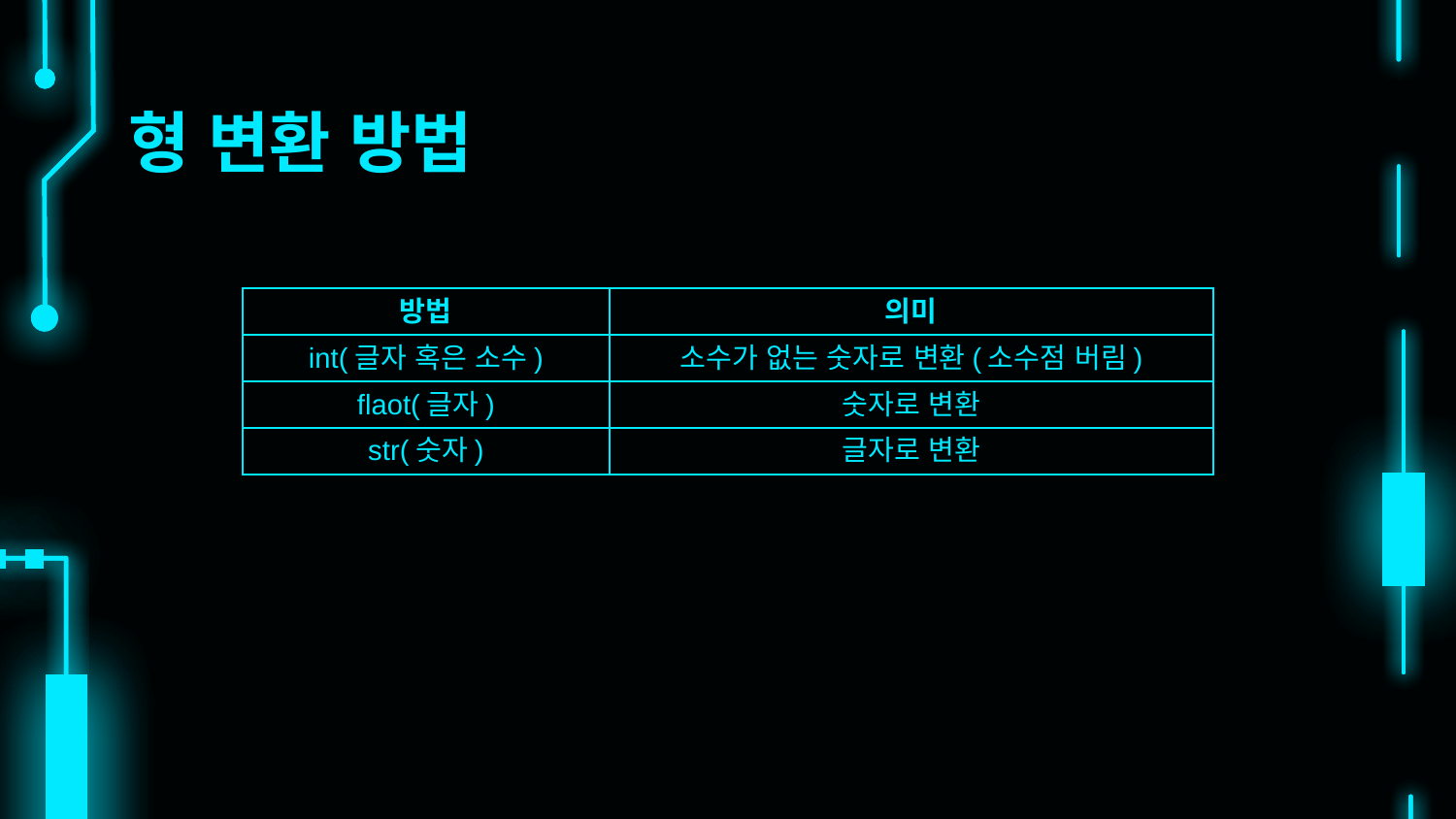

# 형 변환 방법
| 방법 | 의미 |
| --- | --- |
| int(글자 혹은 소수) | 소수가 없는 숫자로 변환(소수점 버림) |
| flaot(글자) | 숫자로 변환 |
| str(숫자) | 글자로 변환 |